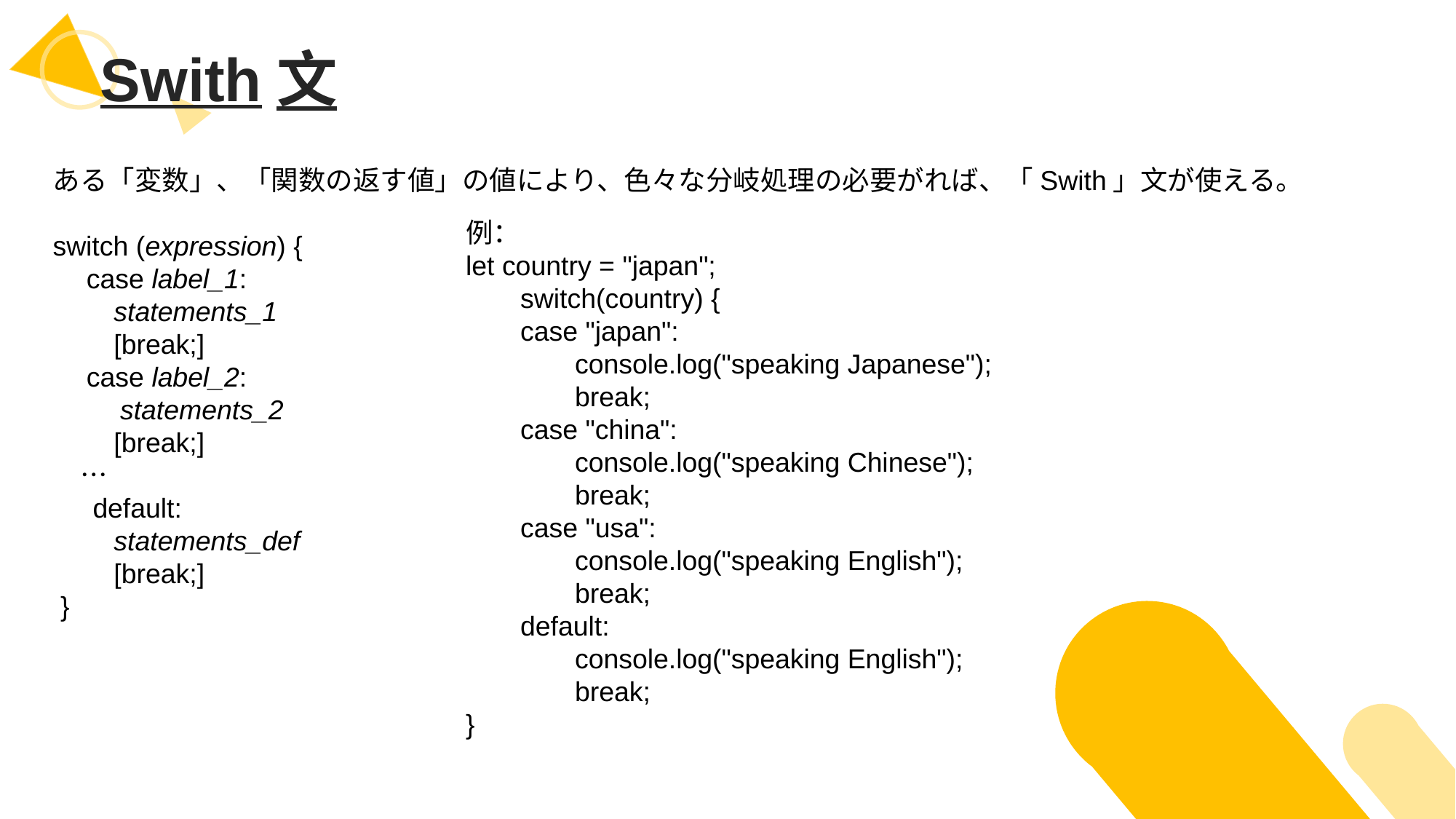

Swith文
ある「変数」、「関数の返す値」の値により、色々な分岐処理の必要がれば、「Swith」文が使える。

switch (expression) {
　case label_1:
　　statements_1
　　[break;]
　case label_2:
　　 statements_2
　　[break;]
　…
　 default:
　　statements_def
　　[break;]
 }

例：
let country = "japan";
switch(country) {
case "japan":
console.log("speaking Japanese");
break;
case "china":
console.log("speaking Chinese");
break;
case "usa":
console.log("speaking English");
break;
default:
console.log("speaking English");
break;
}